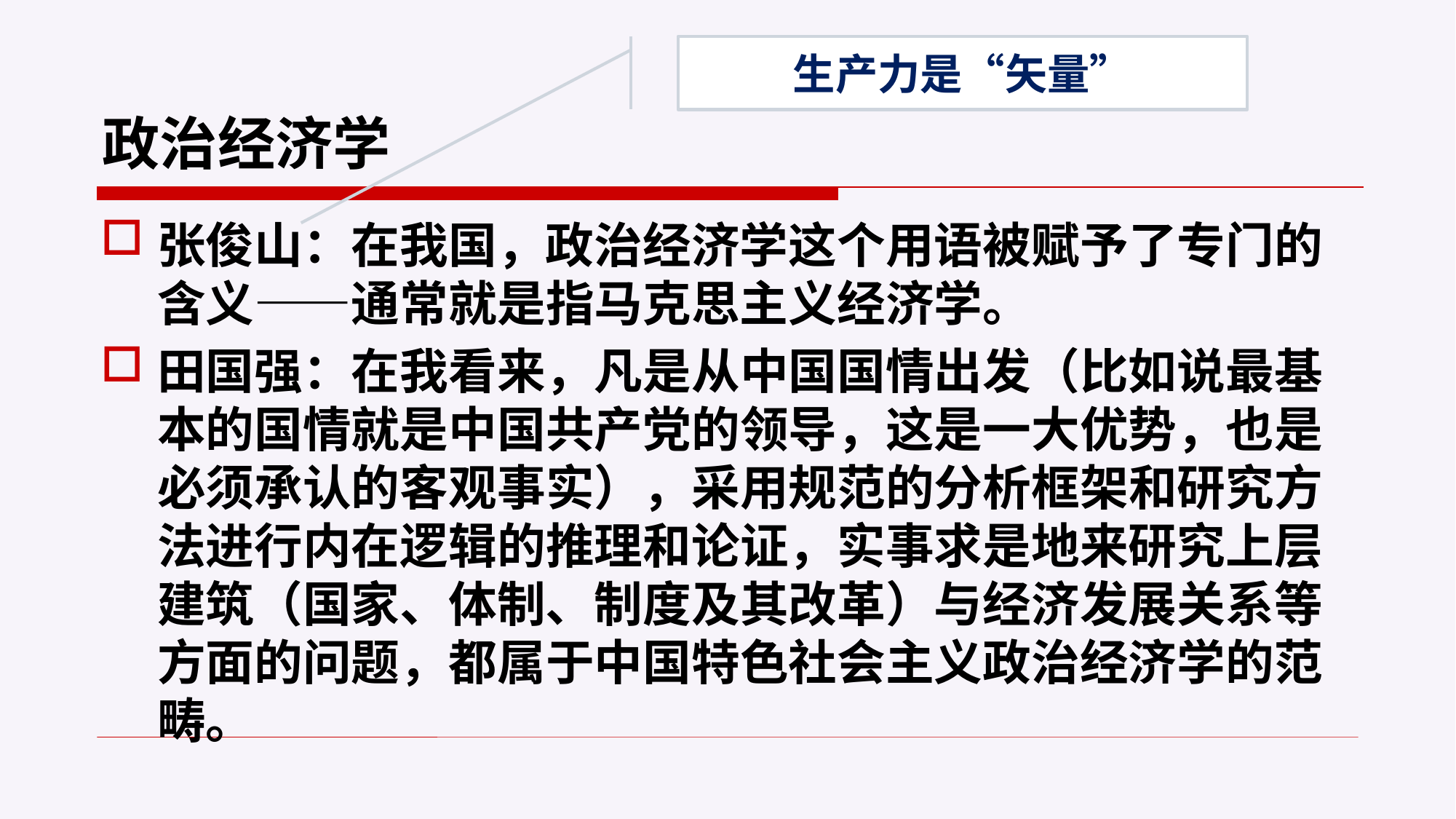

生产力是“矢量”
# 政治经济学
张俊山：在我国，政治经济学这个用语被赋予了专门的含义——通常就是指马克思主义经济学。
田国强：在我看来，凡是从中国国情出发（比如说最基本的国情就是中国共产党的领导，这是一大优势，也是必须承认的客观事实），采用规范的分析框架和研究方法进行内在逻辑的推理和论证，实事求是地来研究上层建筑（国家、体制、制度及其改革）与经济发展关系等方面的问题，都属于中国特色社会主义政治经济学的范畴。